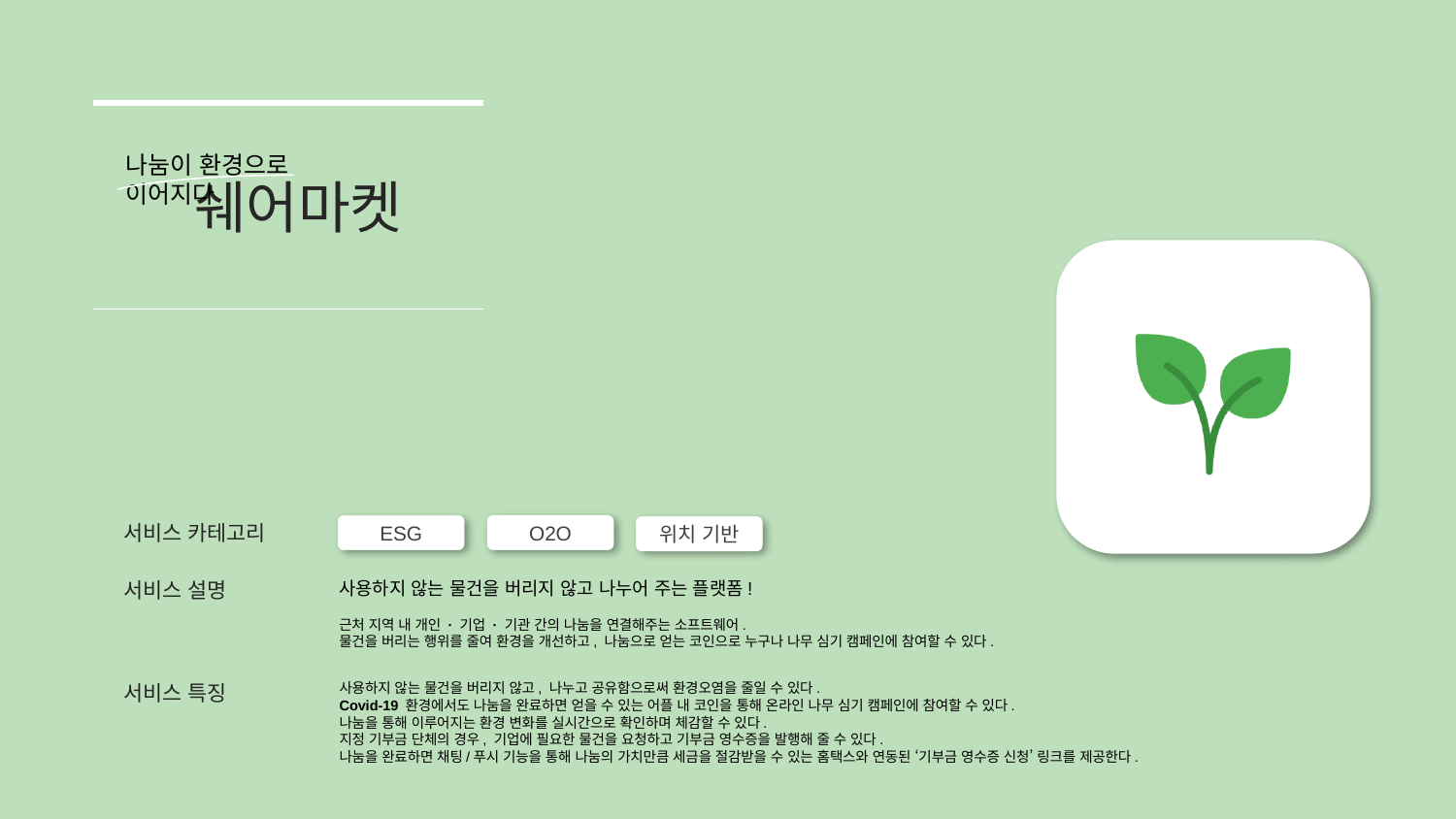

|  |
| --- |
나눔이 환경으로 이어지다
쉐어마켓

서비스 카테고리
O2O
ESG
위치 기반
서비스 설명
사용하지 않는 물건을 버리지 않고 나누어 주는 플랫폼!

근처 지역 내 개인 · 기업 · 기관 간의 나눔을 연결해주는 소프트웨어.
물건을 버리는 행위를 줄여 환경을 개선하고, 나눔으로 얻는 코인으로 누구나 나무 심기 캠페인에 참여할 수 있다.
사용하지 않는 물건을 버리지 않고, 나누고 공유함으로써 환경오염을 줄일 수 있다.
Covid-19 환경에서도 나눔을 완료하면 얻을 수 있는 어플 내 코인을 통해 온라인 나무 심기 캠페인에 참여할 수 있다.
나눔을 통해 이루어지는 환경 변화를 실시간으로 확인하며 체감할 수 있다.
지정 기부금 단체의 경우, 기업에 필요한 물건을 요청하고 기부금 영수증을 발행해 줄 수 있다.
나눔을 완료하면 채팅/푸시 기능을 통해 나눔의 가치만큼 세금을 절감받을 수 있는 홈택스와 연동된 ‘기부금 영수증 신청’ 링크를 제공한다.
서비스 특징